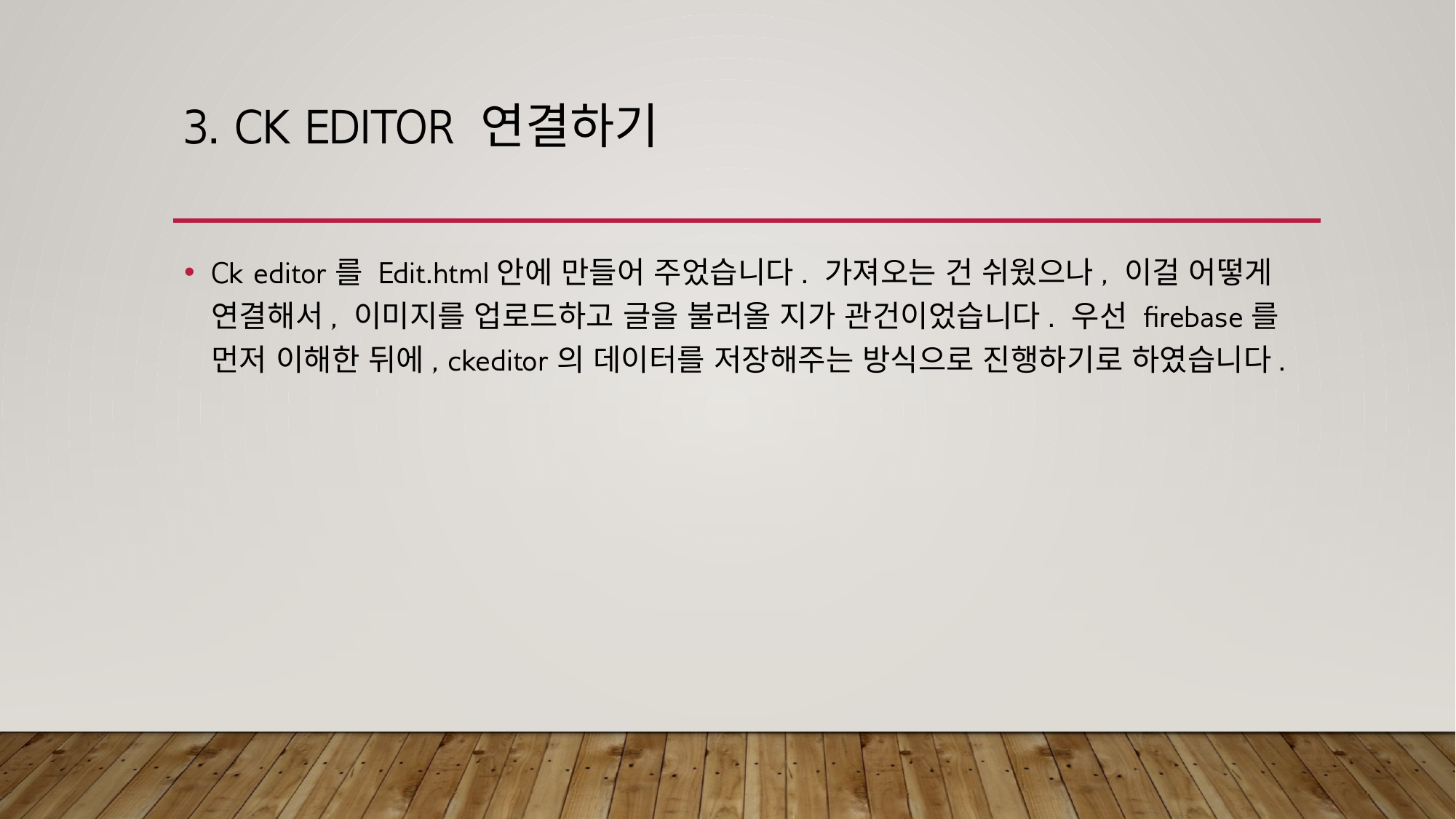

# 3. Ck Editor 연결하기
Ck editor를 Edit.html안에 만들어 주었습니다. 가져오는 건 쉬웠으나, 이걸 어떻게 연결해서, 이미지를 업로드하고 글을 불러올 지가 관건이었습니다. 우선 firebase를 먼저 이해한 뒤에, ckeditor의 데이터를 저장해주는 방식으로 진행하기로 하였습니다.